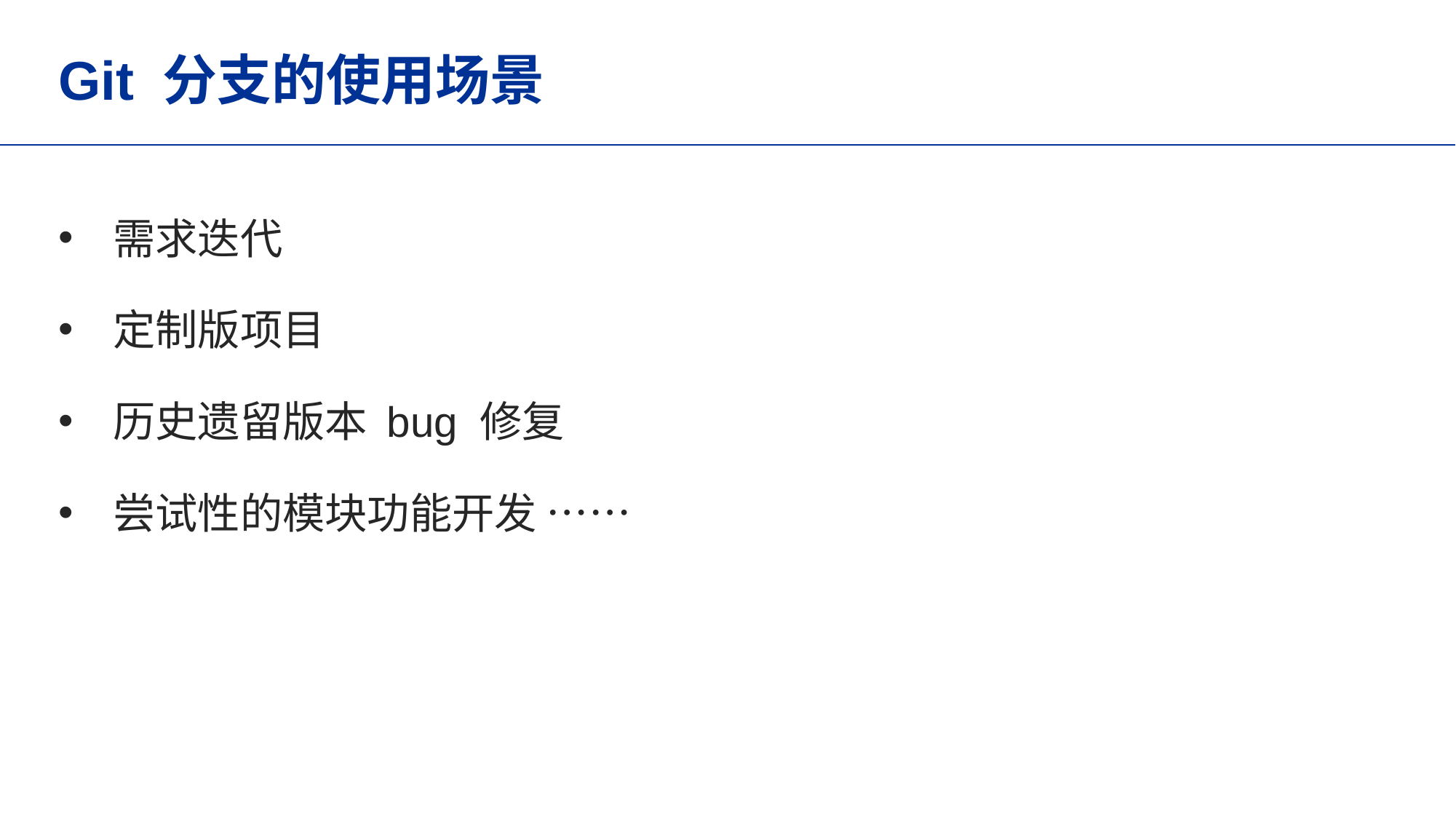

# Git 分支的使用场景
需求迭代
定制版项目
历史遗留版本 bug 修复
尝试性的模块功能开发 ……